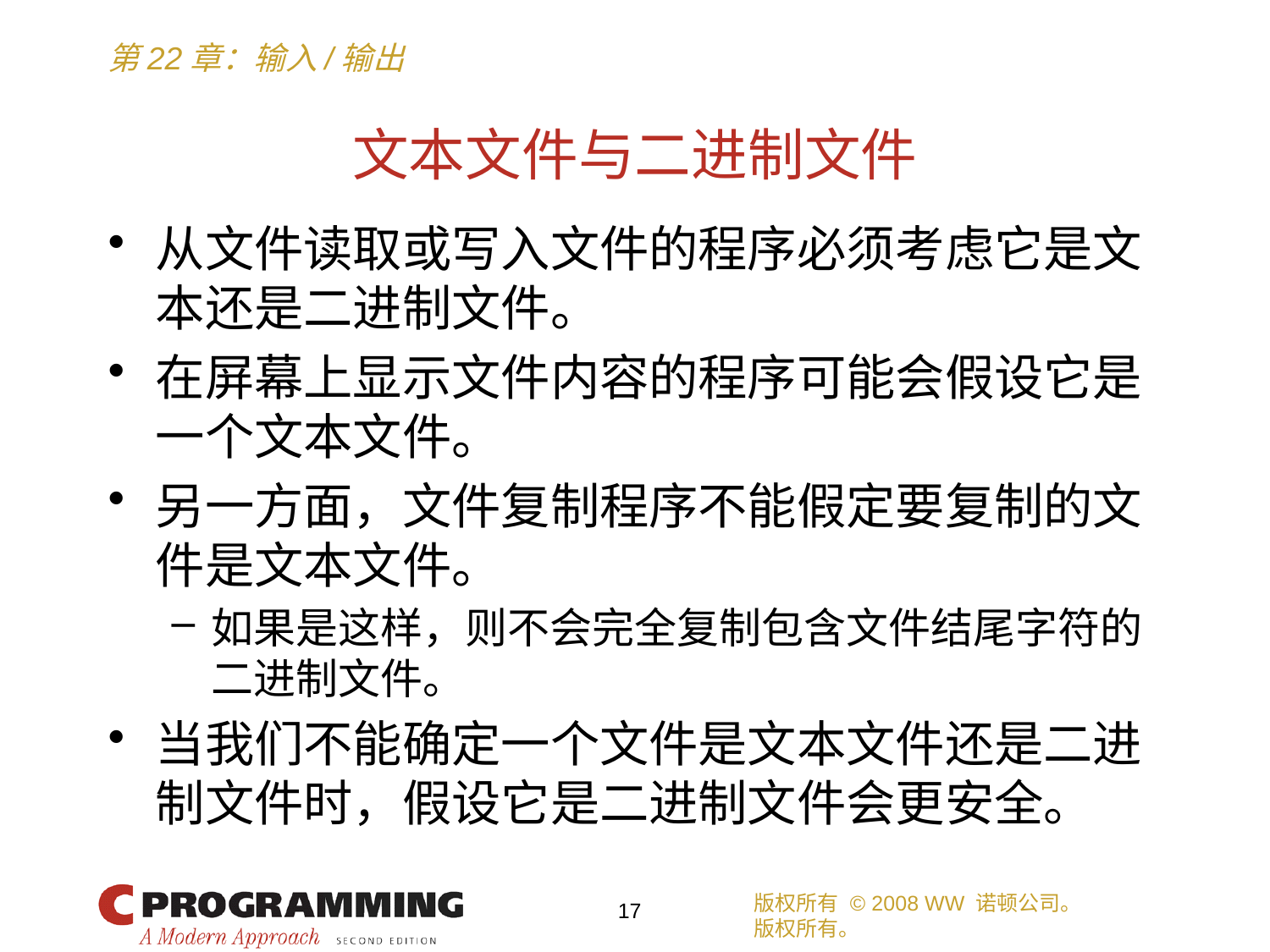

# 文本文件与二进制文件
从文件读取或写入文件的程序必须考虑它是文本还是二进制文件。
在屏幕上显示文件内容的程序可能会假设它是一个文本文件。
另一方面，文件复制程序不能假定要复制的文件是文本文件。
如果是这样，则不会完全复制包含文件结尾字符的二进制文件。
当我们不能确定一个文件是文本文件还是二进制文件时，假设它是二进制文件会更安全。
版权所有 © 2008 WW 诺顿公司。
版权所有。
17